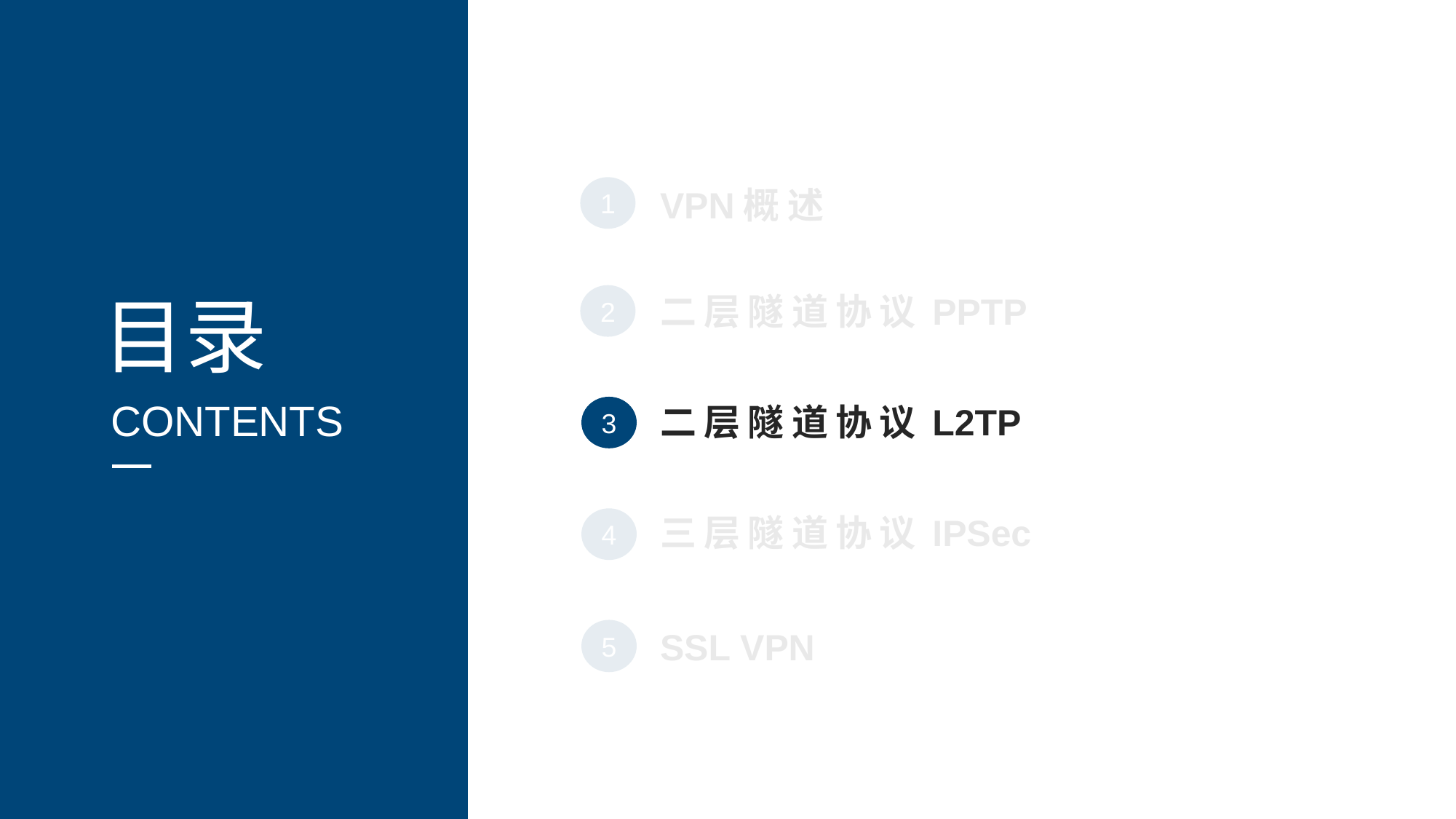

1
VPN概述
目录
CONTENTS
二层隧道协议PPTP
2
二层隧道协议L2TP
3

三层隧道协议IPSec
4
SSL VPN
5